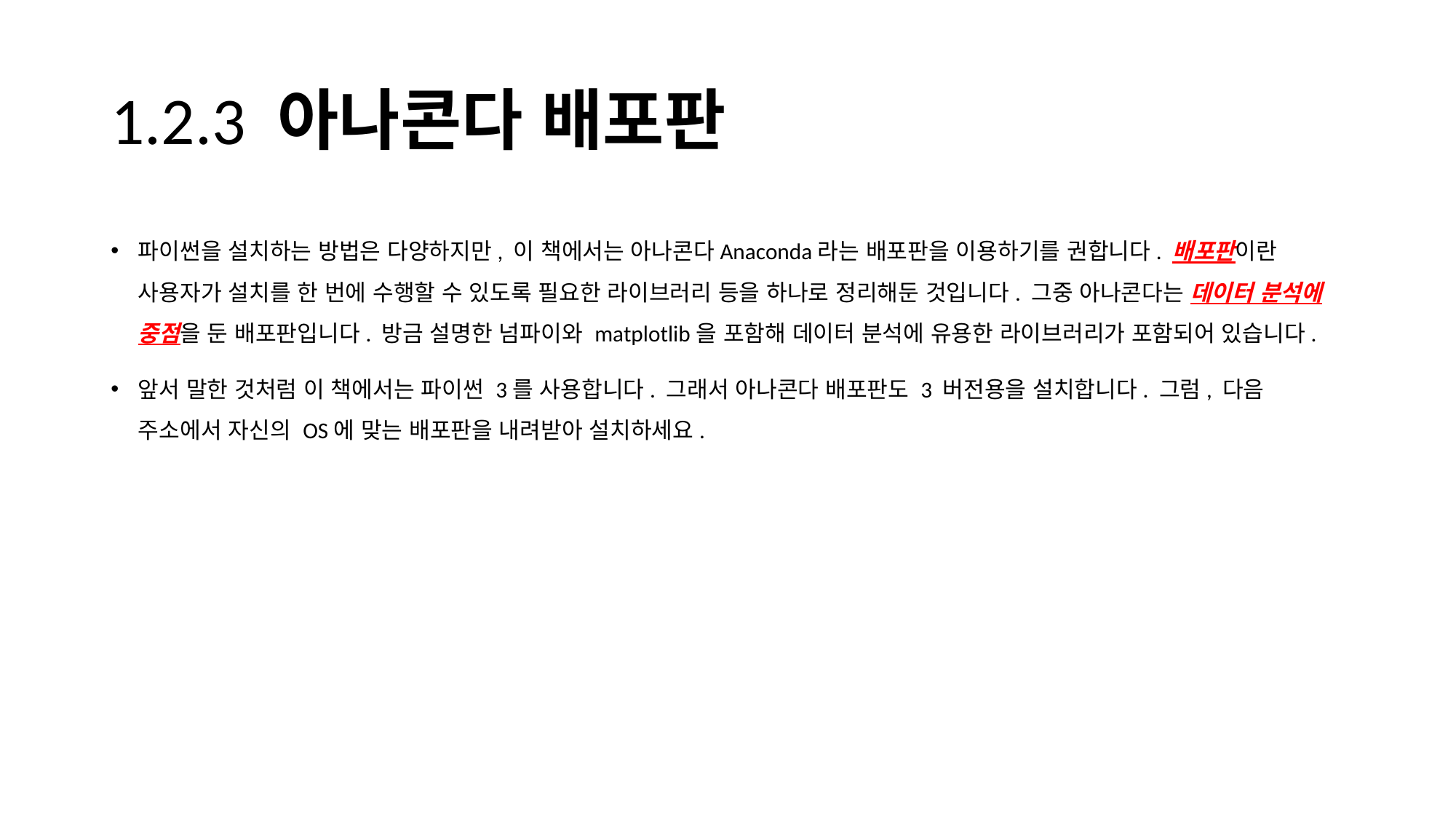

# 1.2.3 아나콘다 배포판
파이썬을 설치하는 방법은 다양하지만, 이 책에서는 아나콘다Anaconda라는 배포판을 이용하기를 권합니다. 배포판이란 사용자가 설치를 한 번에 수행할 수 있도록 필요한 라이브러리 등을 하나로 정리해둔 것입니다. 그중 아나콘다는 데이터 분석에 중점을 둔 배포판입니다. 방금 설명한 넘파이와 matplotlib을 포함해 데이터 분석에 유용한 라이브러리가 포함되어 있습니다.
앞서 말한 것처럼 이 책에서는 파이썬 3를 사용합니다. 그래서 아나콘다 배포판도 3 버전용을 설치합니다. 그럼, 다음 주소에서 자신의 OS에 맞는 배포판을 내려받아 설치하세요.